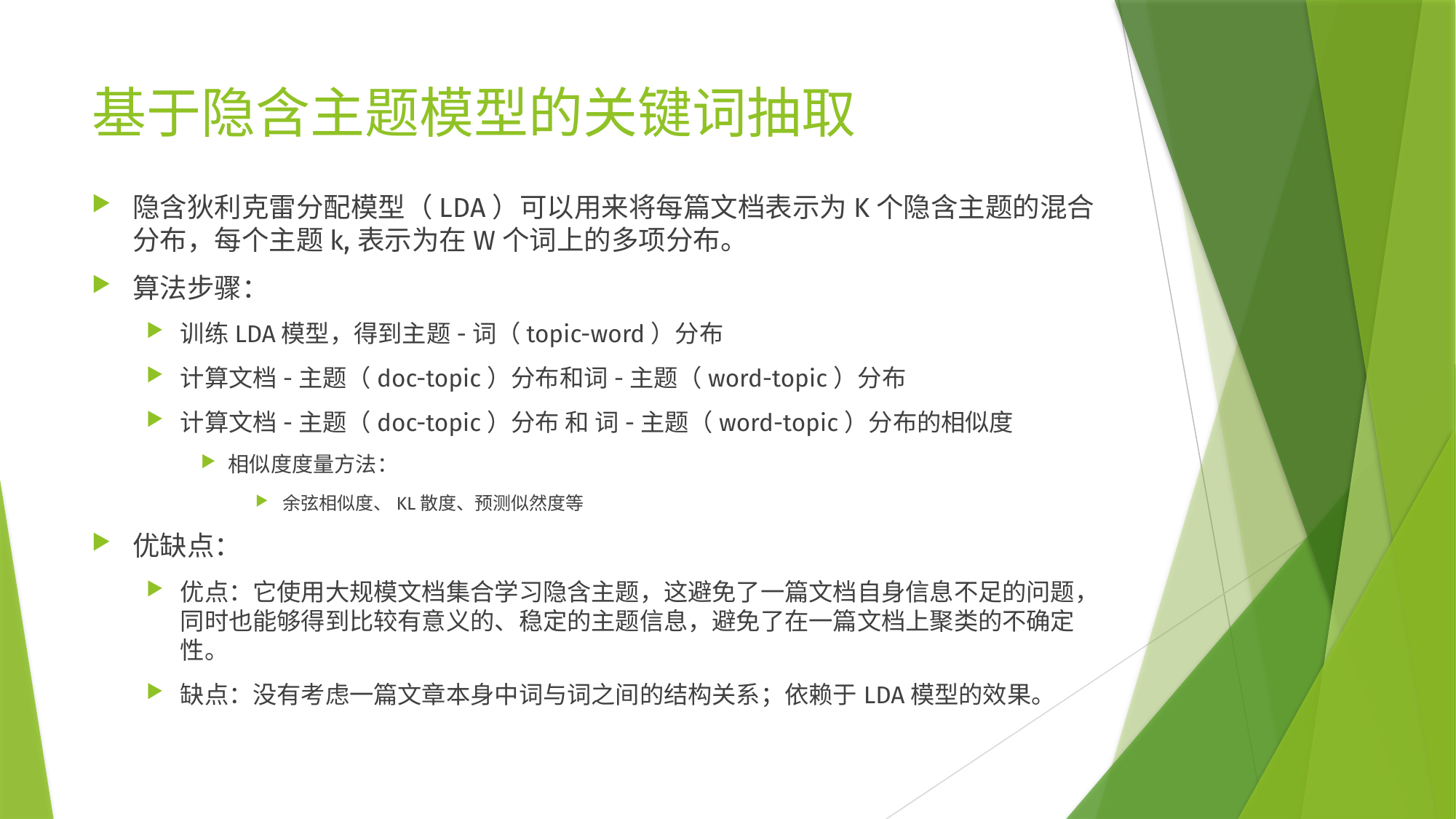

# 基于隐含主题模型的关键词抽取
隐含狄利克雷分配模型（LDA）可以用来将每篇文档表示为K个隐含主题的混合分布，每个主题k,表示为在W个词上的多项分布。
算法步骤：
训练LDA模型，得到主题-词（topic-word）分布
计算文档-主题（doc-topic）分布和词-主题（word-topic）分布
计算文档-主题（doc-topic）分布 和 词-主题（word-topic）分布的相似度
相似度度量方法：
余弦相似度、KL散度、预测似然度等
优缺点：
优点：它使用大规模文档集合学习隐含主题，这避免了一篇文档自身信息不足的问题，同时也能够得到比较有意义的、稳定的主题信息，避免了在一篇文档上聚类的不确定性。
缺点：没有考虑一篇文章本身中词与词之间的结构关系；依赖于LDA模型的效果。